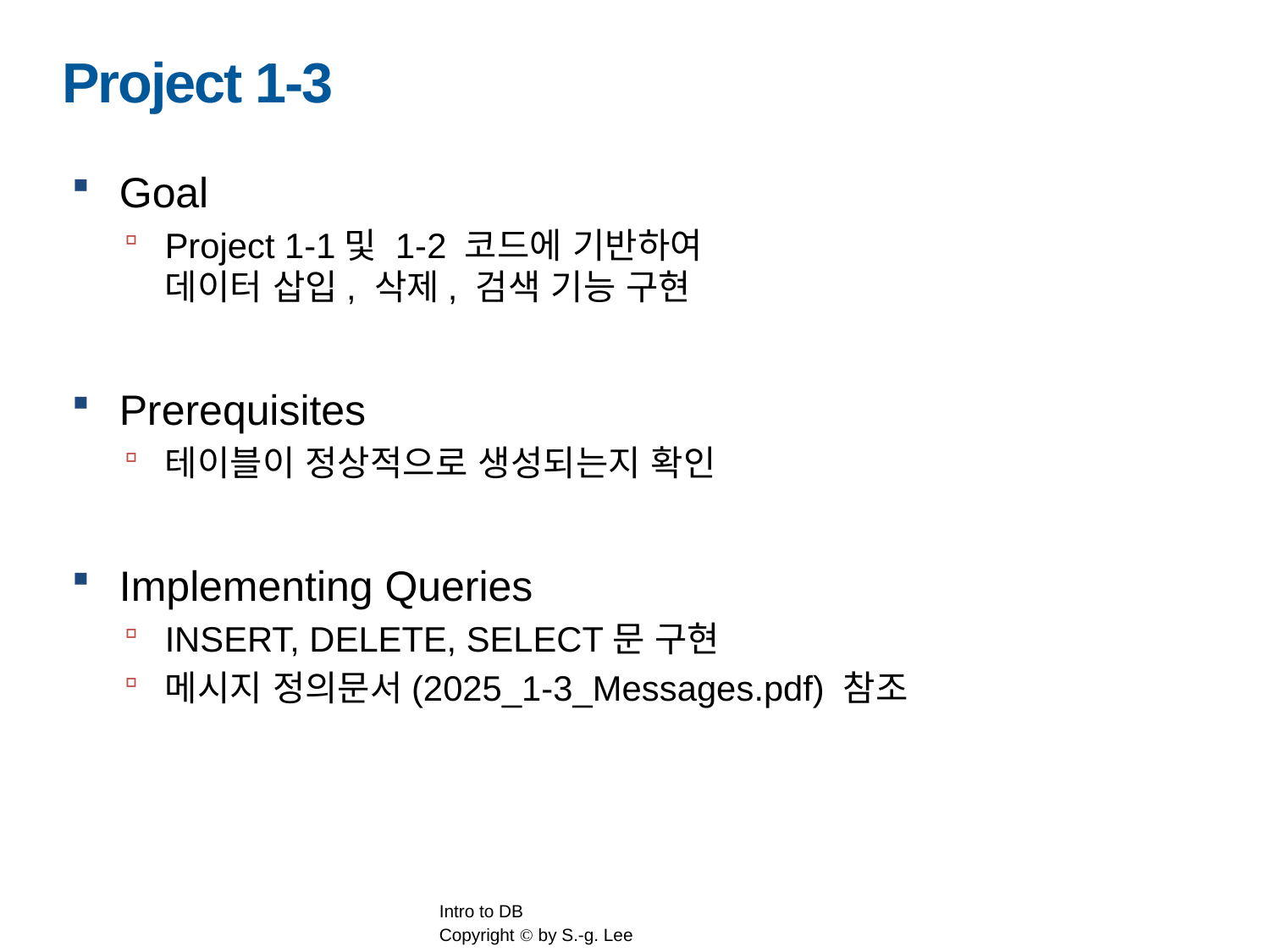

# Project 1-3
Goal
Project 1-1및 1-2 코드에 기반하여
데이터 삽입, 삭제, 검색 기능 구현

Prerequisites
테이블이 정상적으로 생성되는지 확인

Implementing Queries
INSERT, DELETE, SELECT문 구현
메시지 정의문서(2025_1-3_Messages.pdf) 참조